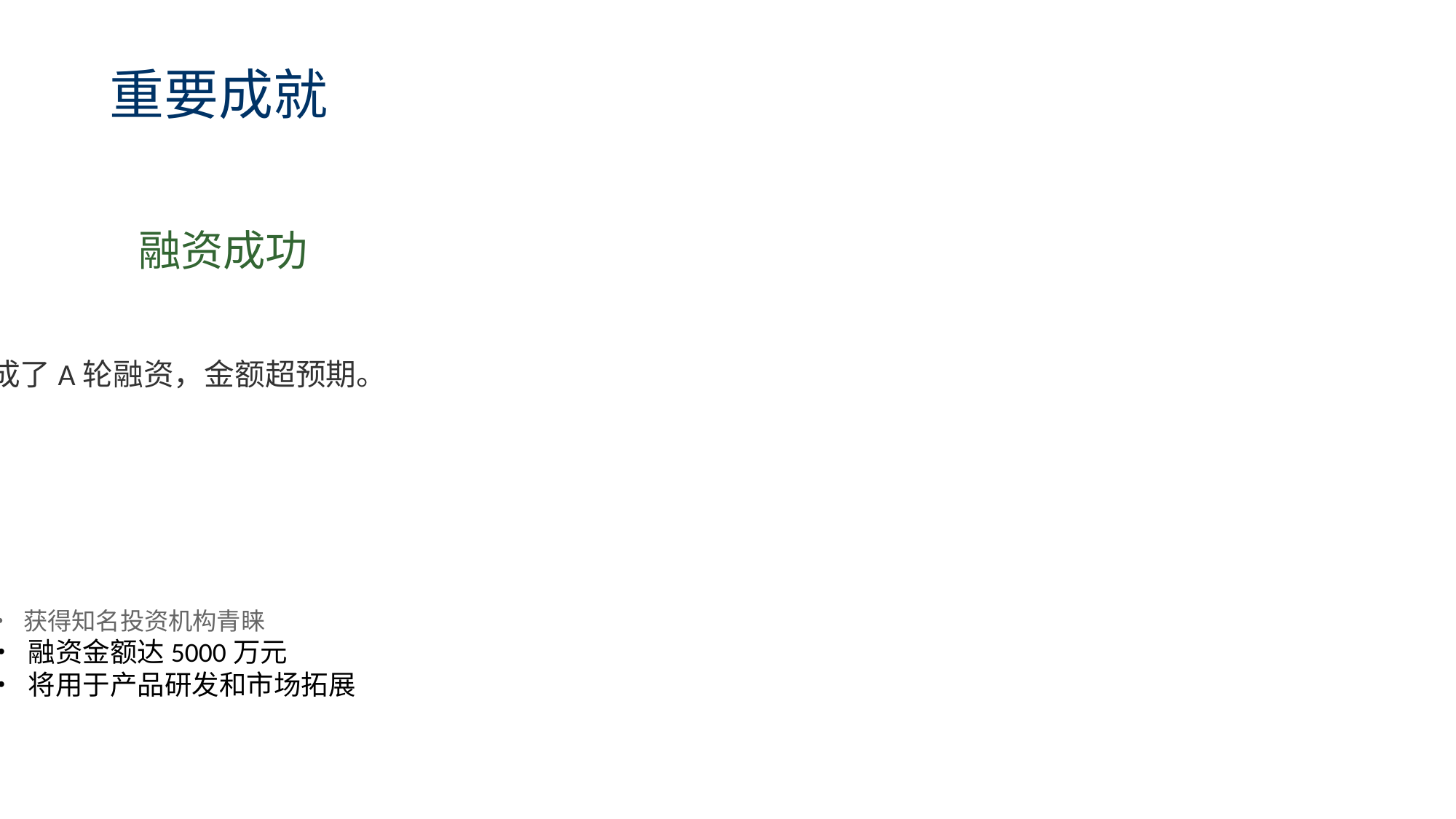

重要成就
融资成功
完成了A轮融资，金额超预期。
• 获得知名投资机构青睐
• 融资金额达5000万元
• 将用于产品研发和市场拓展